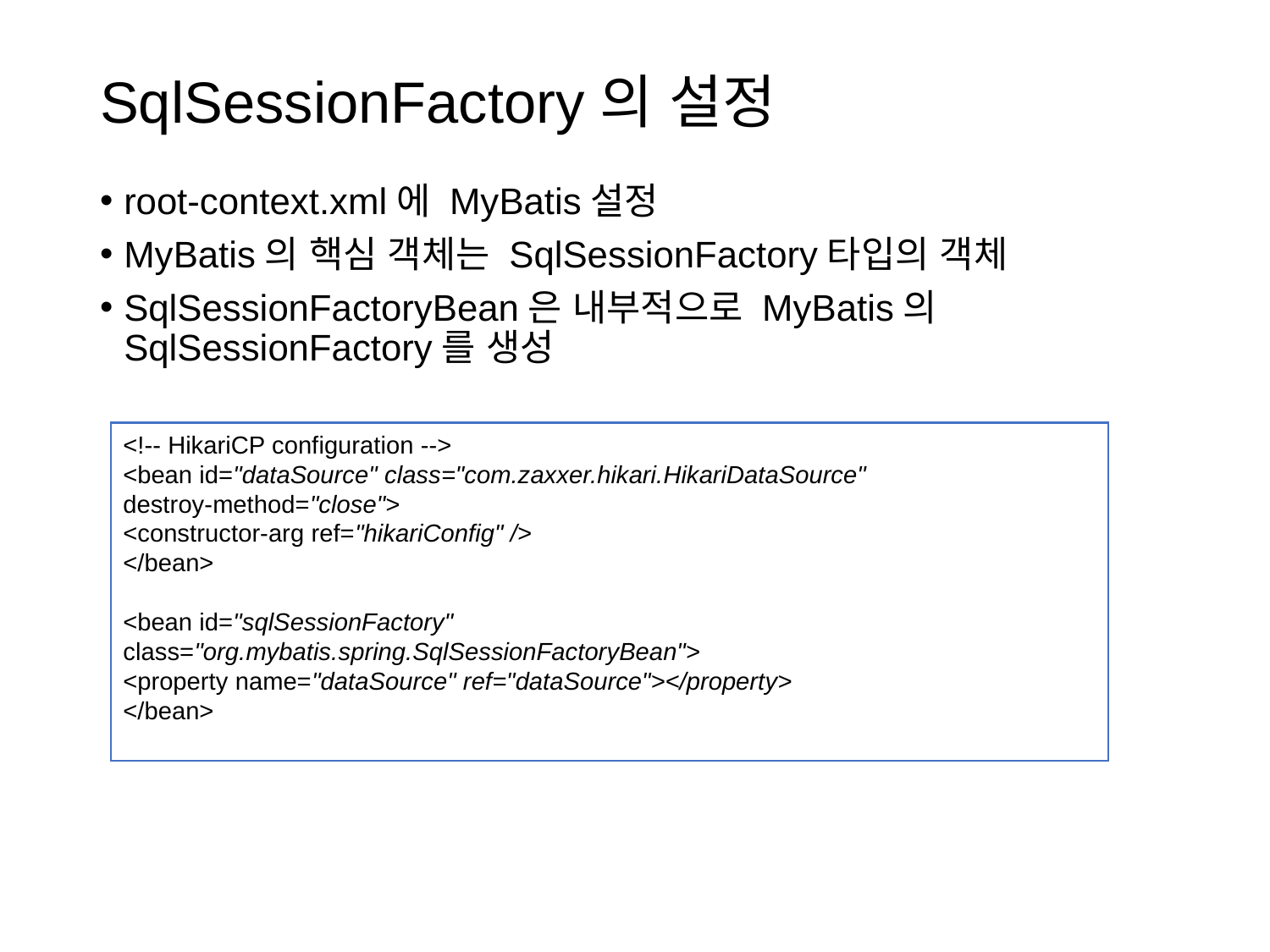

# SqlSessionFactory의 설정
root-context.xml에 MyBatis설정
MyBatis의 핵심 객체는 SqlSessionFactory타입의 객체
SqlSessionFactoryBean은 내부적으로 MyBatis의 SqlSessionFactory를 생성
<!-- HikariCP configuration -->
<bean id="dataSource" class="com.zaxxer.hikari.HikariDataSource"
destroy-method="close">
<constructor-arg ref="hikariConfig" />
</bean>

<bean id="sqlSessionFactory"
class="org.mybatis.spring.SqlSessionFactoryBean">
<property name="dataSource" ref="dataSource"></property>
</bean>